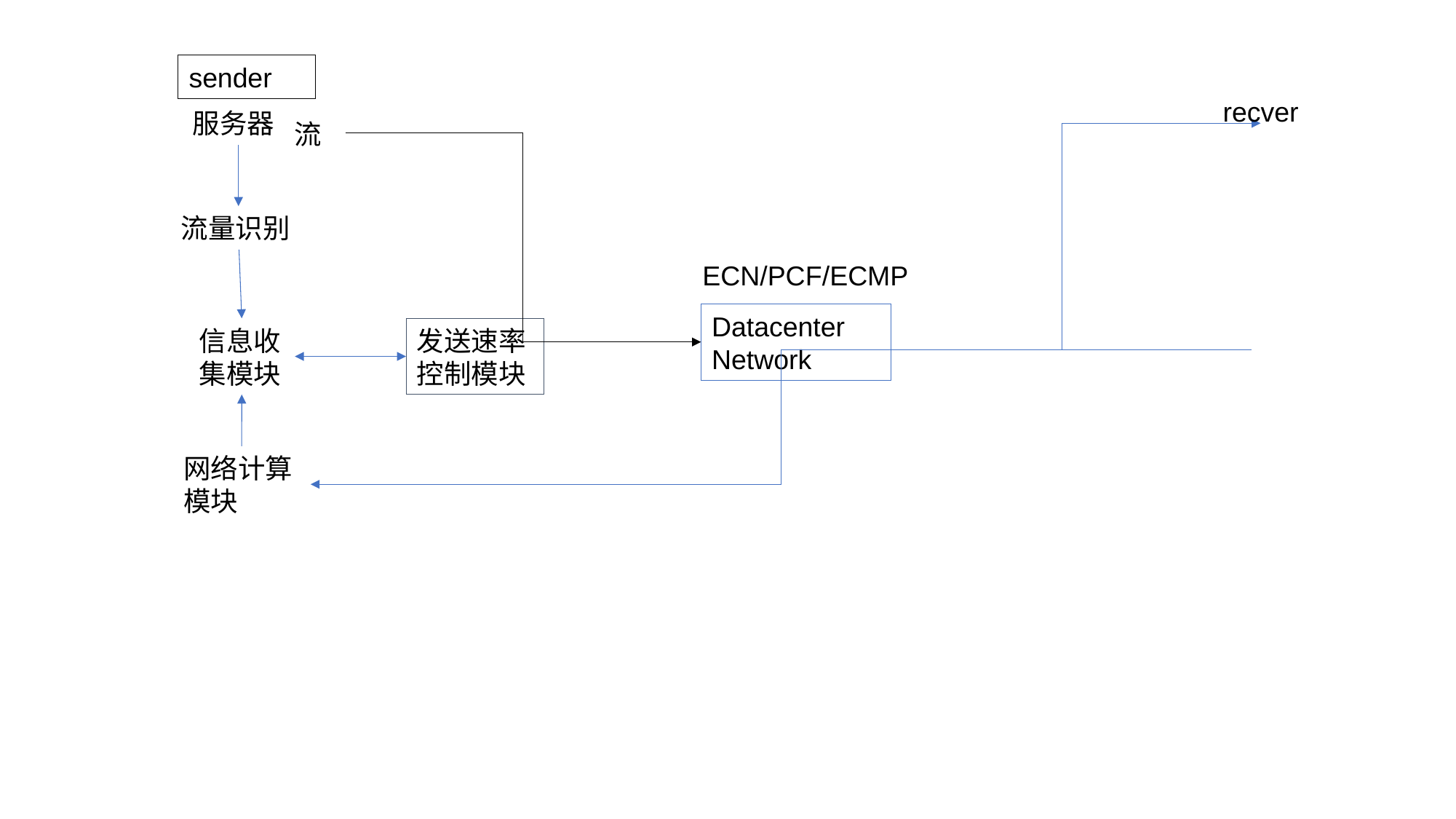

sender
recver
服务器
流
流量识别
ECN/PCF/ECMP
Datacenter
Network
发送速率控制模块
信息收集模块
网络计算模块